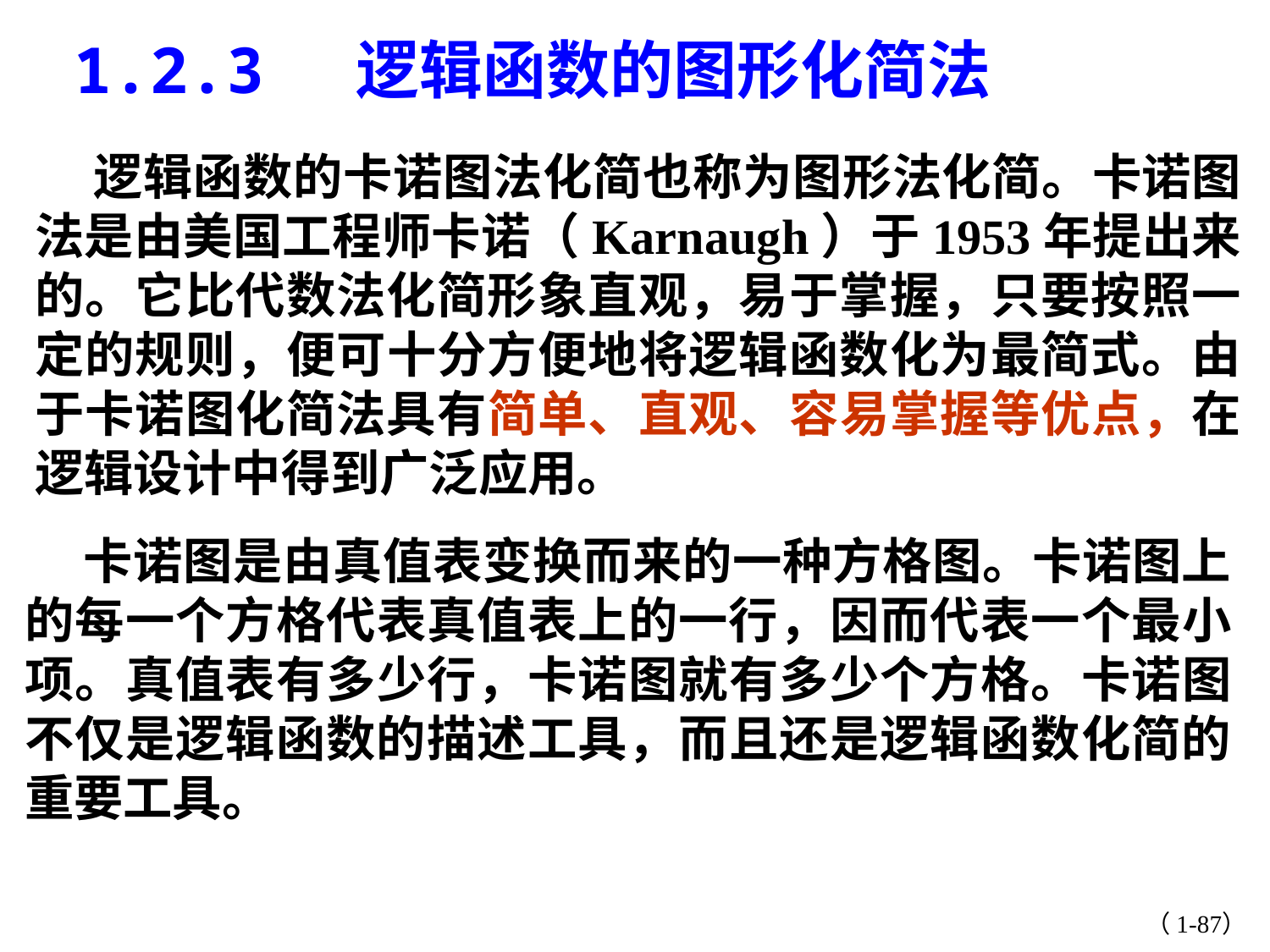

1.2.3  逻辑函数的图形化简法
    逻辑函数的卡诺图法化简也称为图形法化简。卡诺图法是由美国工程师卡诺（Karnaugh）于1953年提出来的。它比代数法化简形象直观，易于掌握，只要按照一定的规则，便可十分方便地将逻辑函数化为最简式。由于卡诺图化简法具有简单、直观、容易掌握等优点，在逻辑设计中得到广泛应用。
    卡诺图是由真值表变换而来的一种方格图。卡诺图上的每一个方格代表真值表上的一行，因而代表一个最小项。真值表有多少行，卡诺图就有多少个方格。卡诺图不仅是逻辑函数的描述工具，而且还是逻辑函数化简的重要工具。
（1-87）